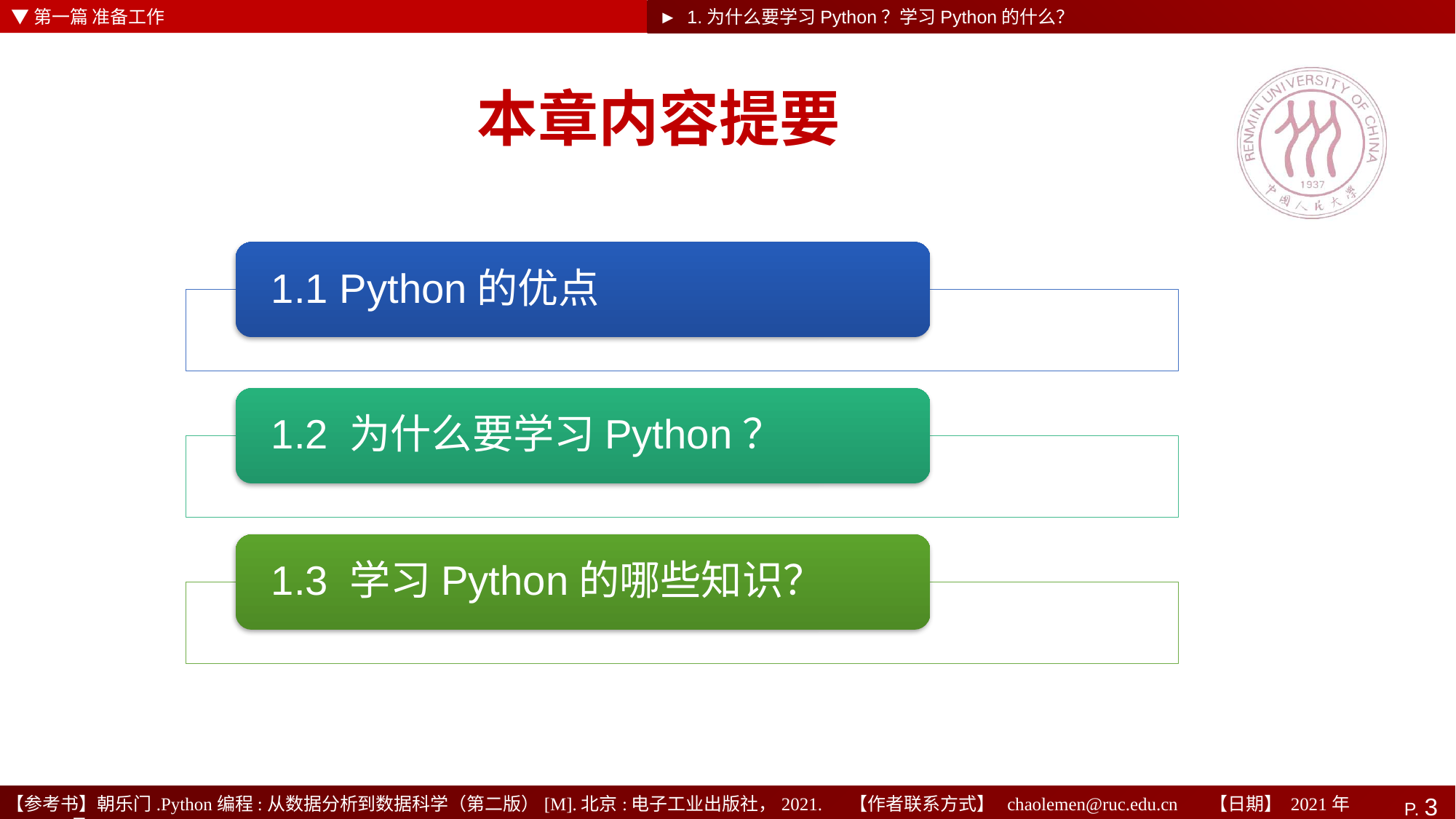

▼第一篇 准备工作
►  1.为什么要学习Python？学习Python的什么？
# 本章内容提要
1.1 Python的优点
1.2 为什么要学习Python？
1.3 学习Python的哪些知识？